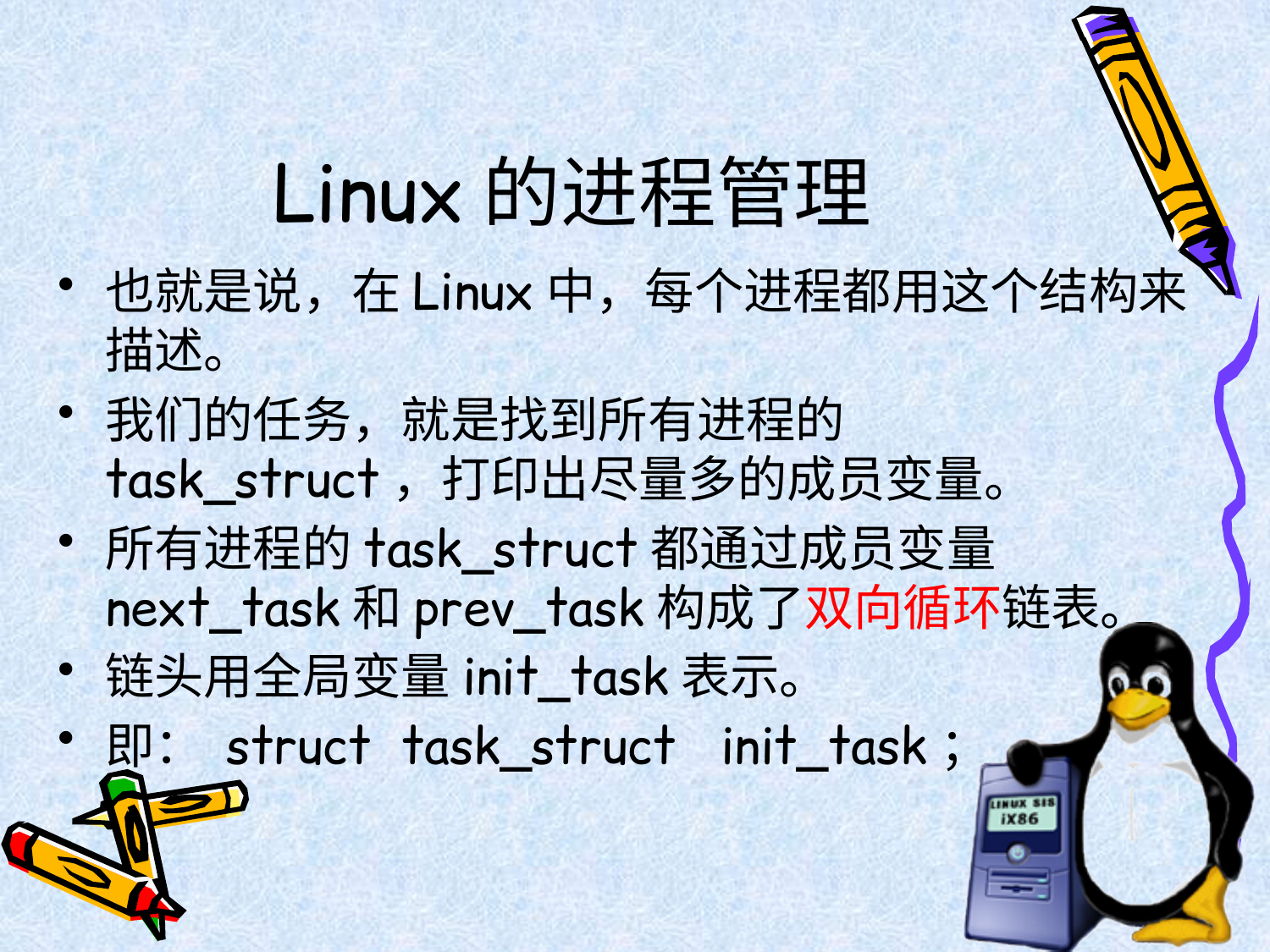

# Linux的进程管理
也就是说，在Linux中，每个进程都用这个结构来描述。
我们的任务，就是找到所有进程的task_struct，打印出尽量多的成员变量。
所有进程的task_struct都通过成员变量next_task和prev_task构成了双向循环链表。
链头用全局变量init_task表示。
即： struct  task_struct   init_task；